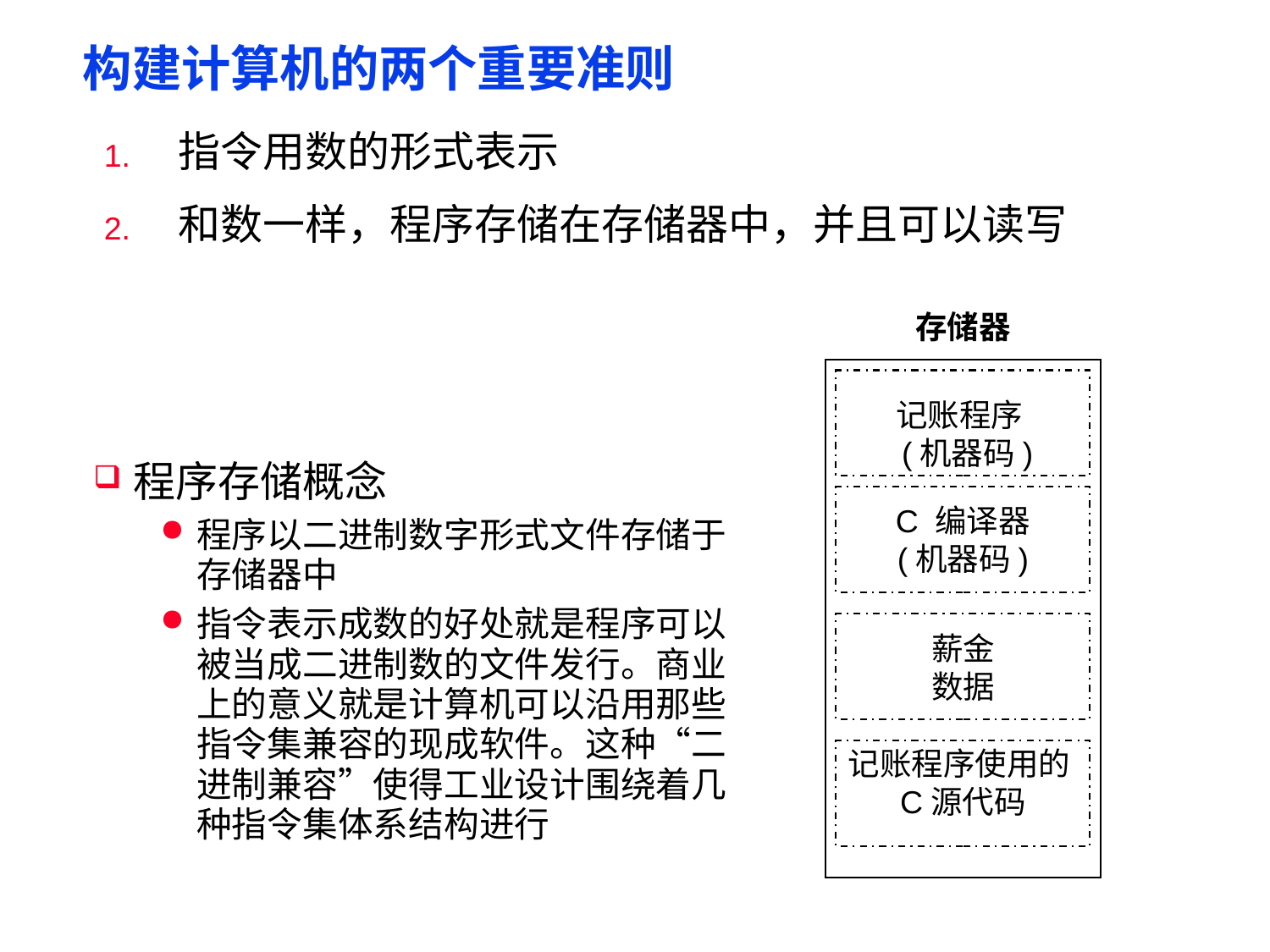

# 构建计算机的两个重要准则
指令用数的形式表示
和数一样，程序存储在存储器中，并且可以读写
存储器

记账程序
 (机器码)

C 编译器
(机器码)

薪金
数据
记账程序使用的C源代码

程序存储概念
程序以二进制数字形式文件存储于存储器中
指令表示成数的好处就是程序可以被当成二进制数的文件发行。商业上的意义就是计算机可以沿用那些指令集兼容的现成软件。这种“二进制兼容”使得工业设计围绕着几种指令集体系结构进行